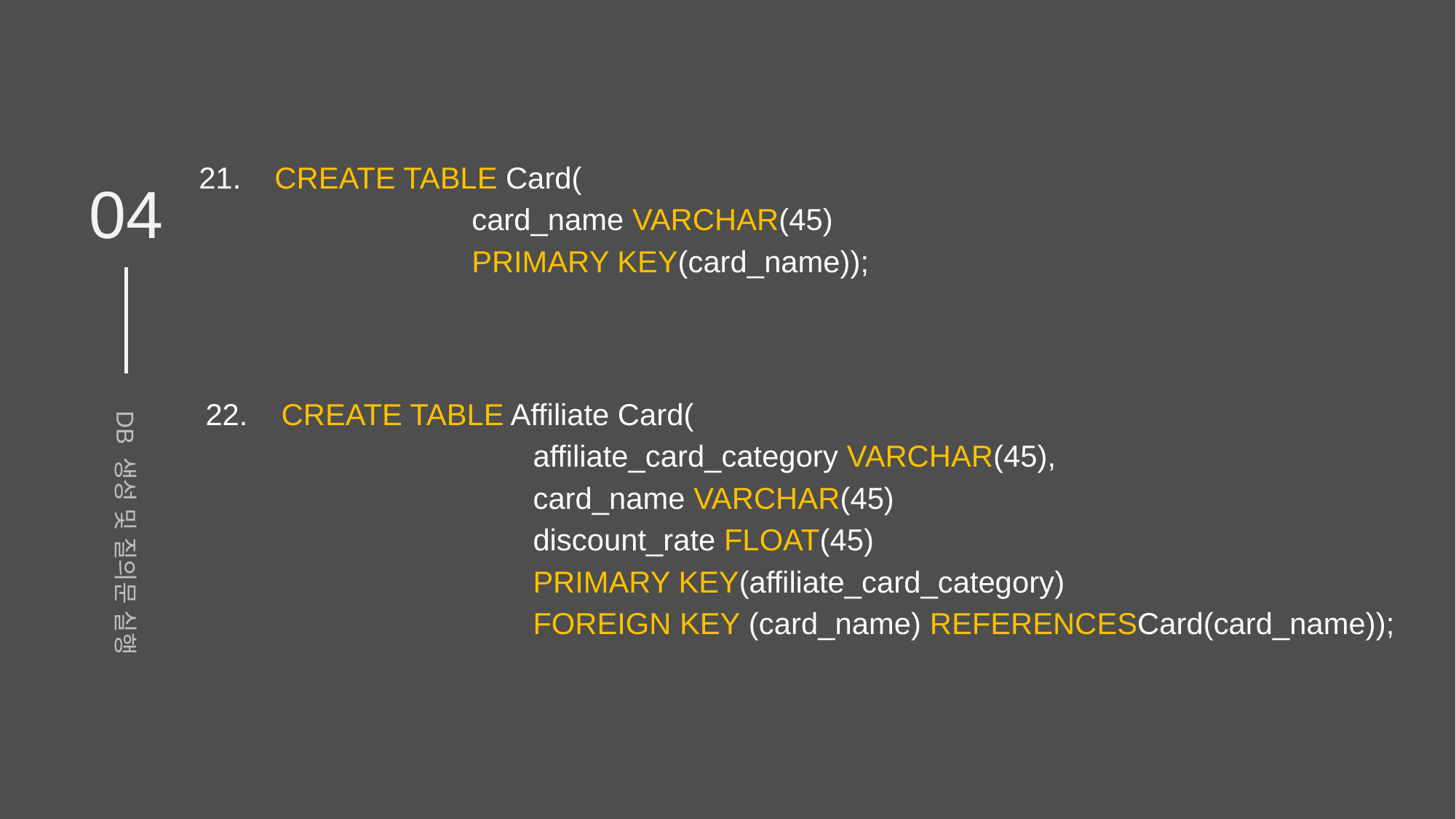

21.    CREATE TABLE Card(
		card_name VARCHAR(45)
		PRIMARY KEY(card_name));

04
22.    CREATE TABLE Affiliate Card(
			affiliate_card_category VARCHAR(45),
			card_name VARCHAR(45)
			discount_rate FLOAT(45)
			PRIMARY KEY(affiliate_card_category)
			FOREIGN KEY (card_name) REFERENCESCard(card_name));

);

DB 생성 및 질의문 실행